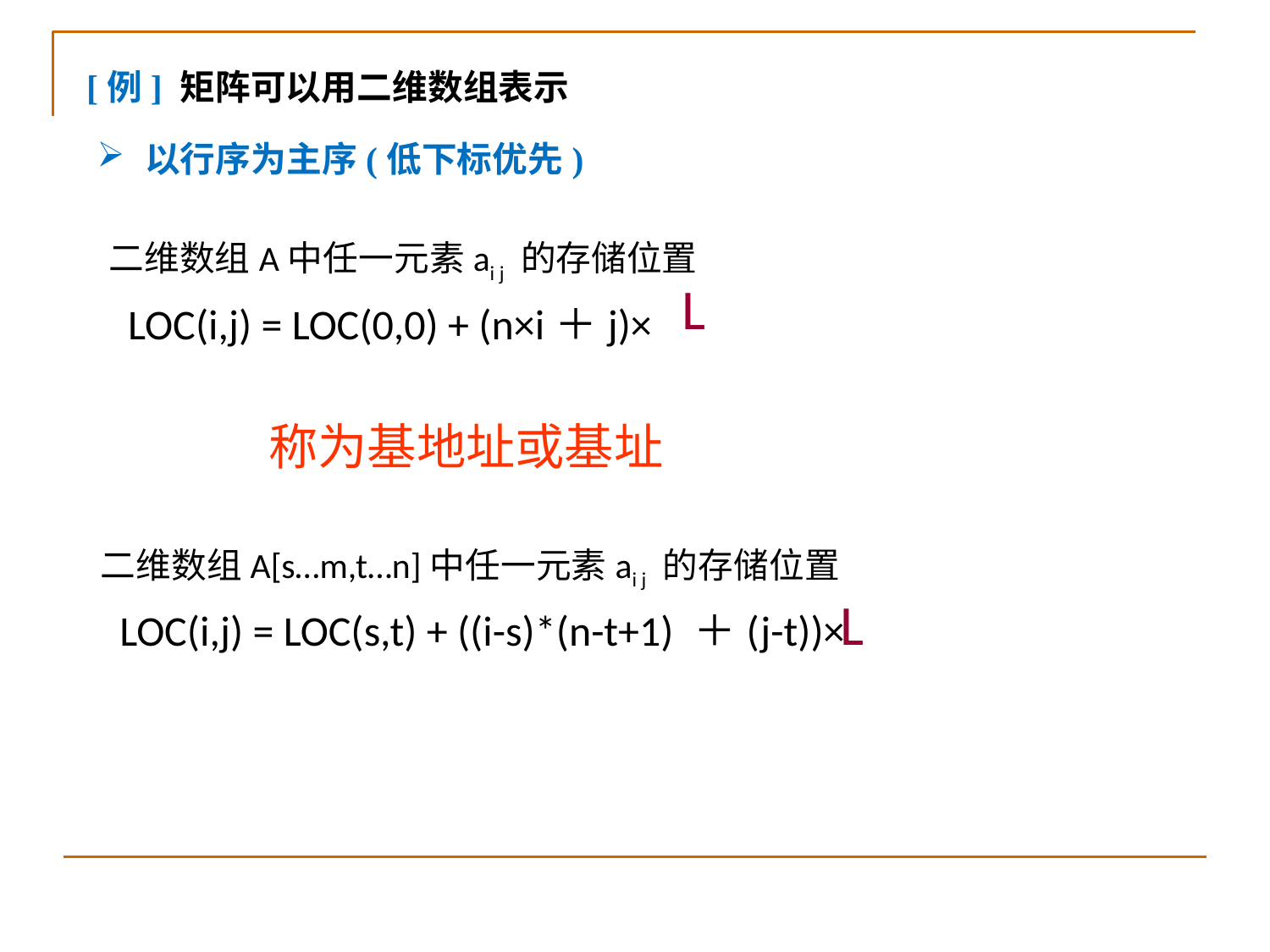

[例] 矩阵可以用二维数组表示
以行序为主序(低下标优先)
二维数组A中任一元素ai j 的存储位置
  LOC(i,j) = LOC(0,0) + (n×i＋j)×
 L
称为基地址或基址
二维数组A[s…m,t…n]中任一元素ai j 的存储位置
  LOC(i,j) = LOC(s,t) + ((i-s)*(n-t+1) ＋(j-t))×
 L